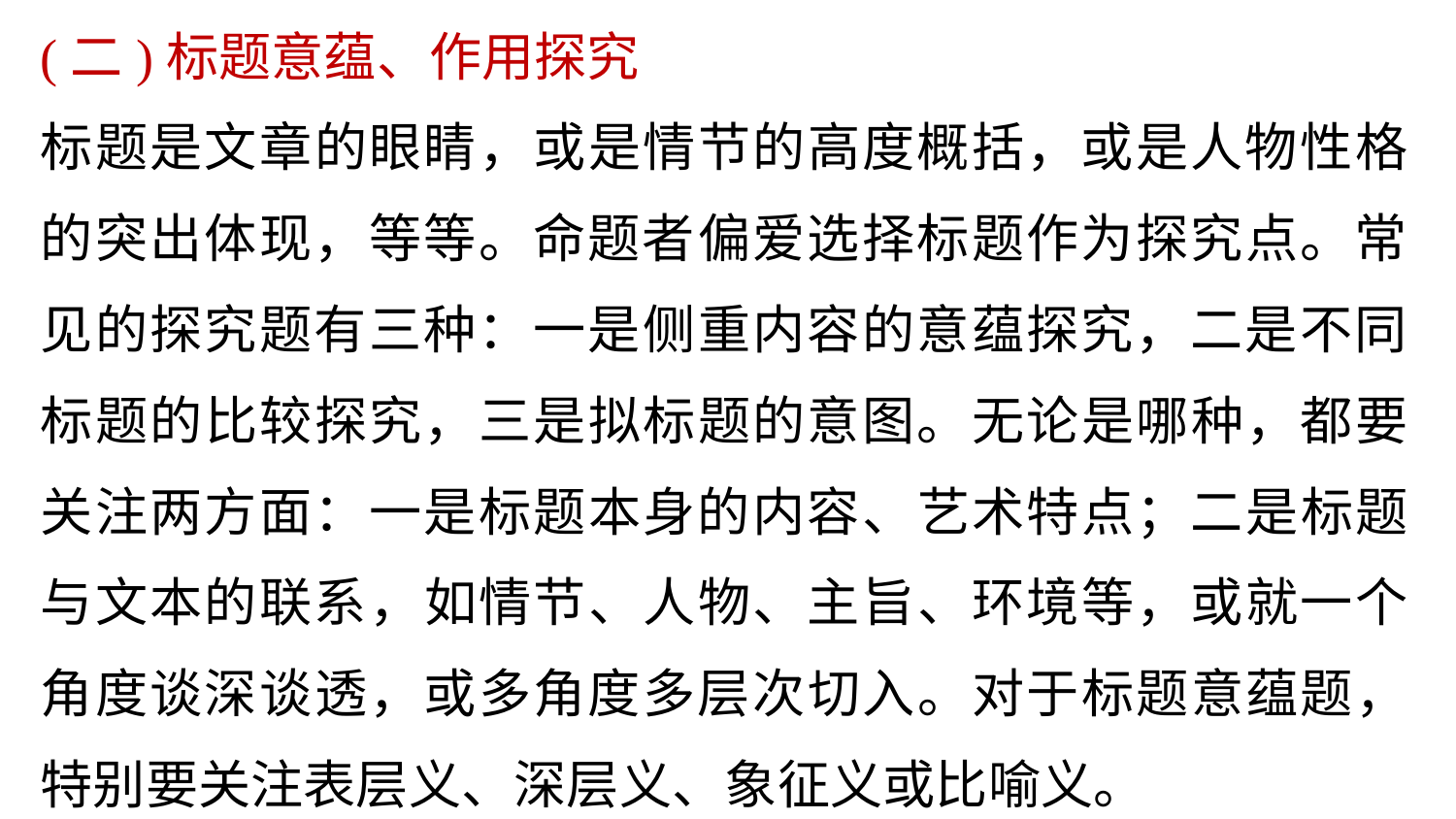

(二)标题意蕴、作用探究
标题是文章的眼睛，或是情节的高度概括，或是人物性格的突出体现，等等。命题者偏爱选择标题作为探究点。常见的探究题有三种：一是侧重内容的意蕴探究，二是不同标题的比较探究，三是拟标题的意图。无论是哪种，都要关注两方面：一是标题本身的内容、艺术特点；二是标题与文本的联系，如情节、人物、主旨、环境等，或就一个角度谈深谈透，或多角度多层次切入。对于标题意蕴题，特别要关注表层义、深层义、象征义或比喻义。